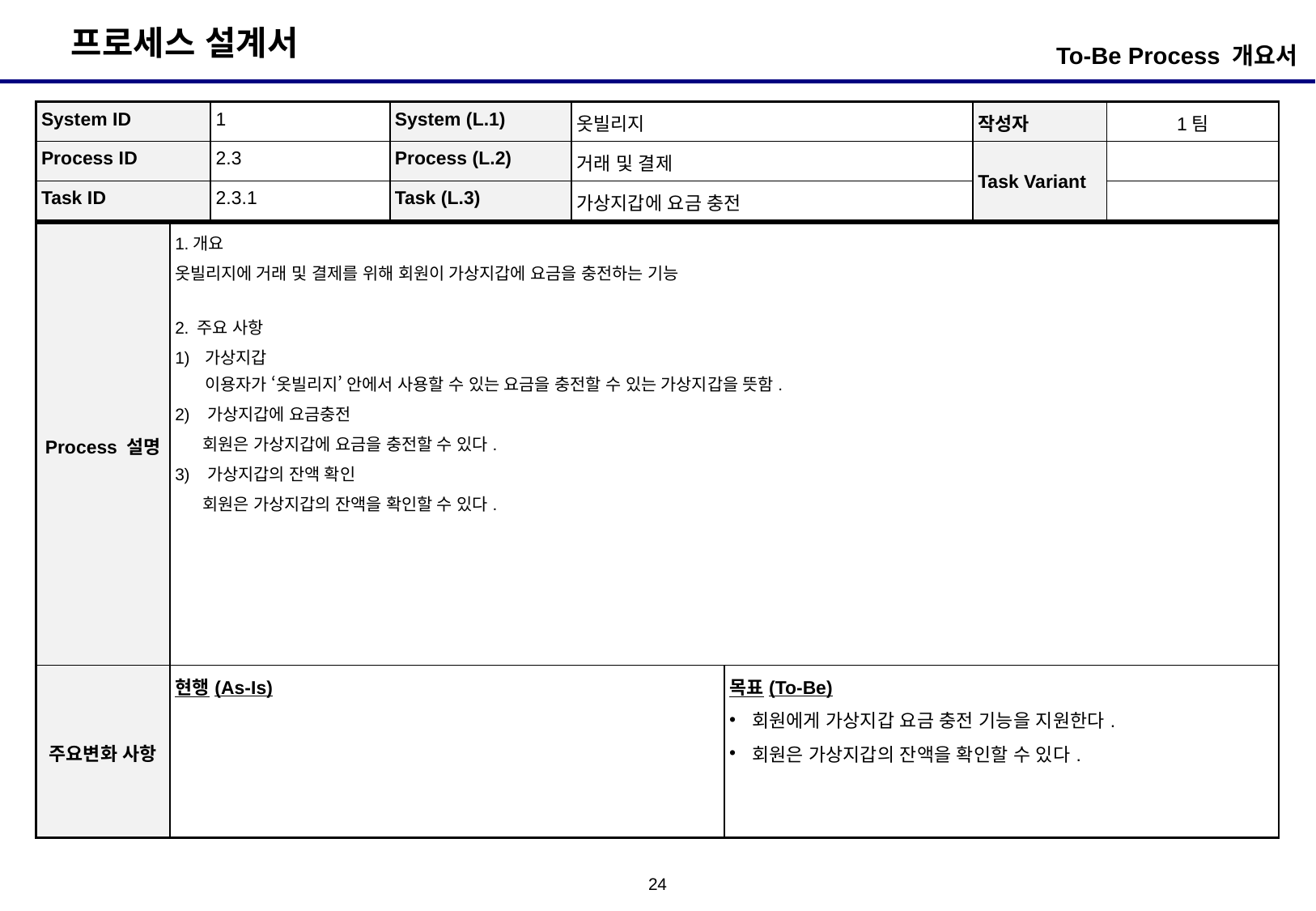

To-Be Process 개요서
| System ID | 1 | System (L.1) | 옷빌리지 | 작성자 | 1팀 |
| --- | --- | --- | --- | --- | --- |
| Process ID | 2.3 | Process (L.2) | 거래 및 결제 | Task Variant |  |
| Task ID | 2.3.1 | Task (L.3) | 가상지갑에 요금 충전 |  |  |
| Process 설명 | 1.개요 옷빌리지에 거래 및 결제를 위해 회원이 가상지갑에 요금을 충전하는 기능 2. 주요 사항 가상지갑 이용자가 ‘옷빌리지’ 안에서 사용할 수 있는 요금을 충전할 수 있는 가상지갑을 뜻함. 2) 가상지갑에 요금충전 회원은 가상지갑에 요금을 충전할 수 있다. 3) 가상지갑의 잔액 확인 회원은 가상지갑의 잔액을 확인할 수 있다. |  |
| --- | --- | --- |
| 주요변화 사항 | 현행(As-Is) | 목표(To-Be) 회원에게 가상지갑 요금 충전 기능을 지원한다. 회원은 가상지갑의 잔액을 확인할 수 있다. |